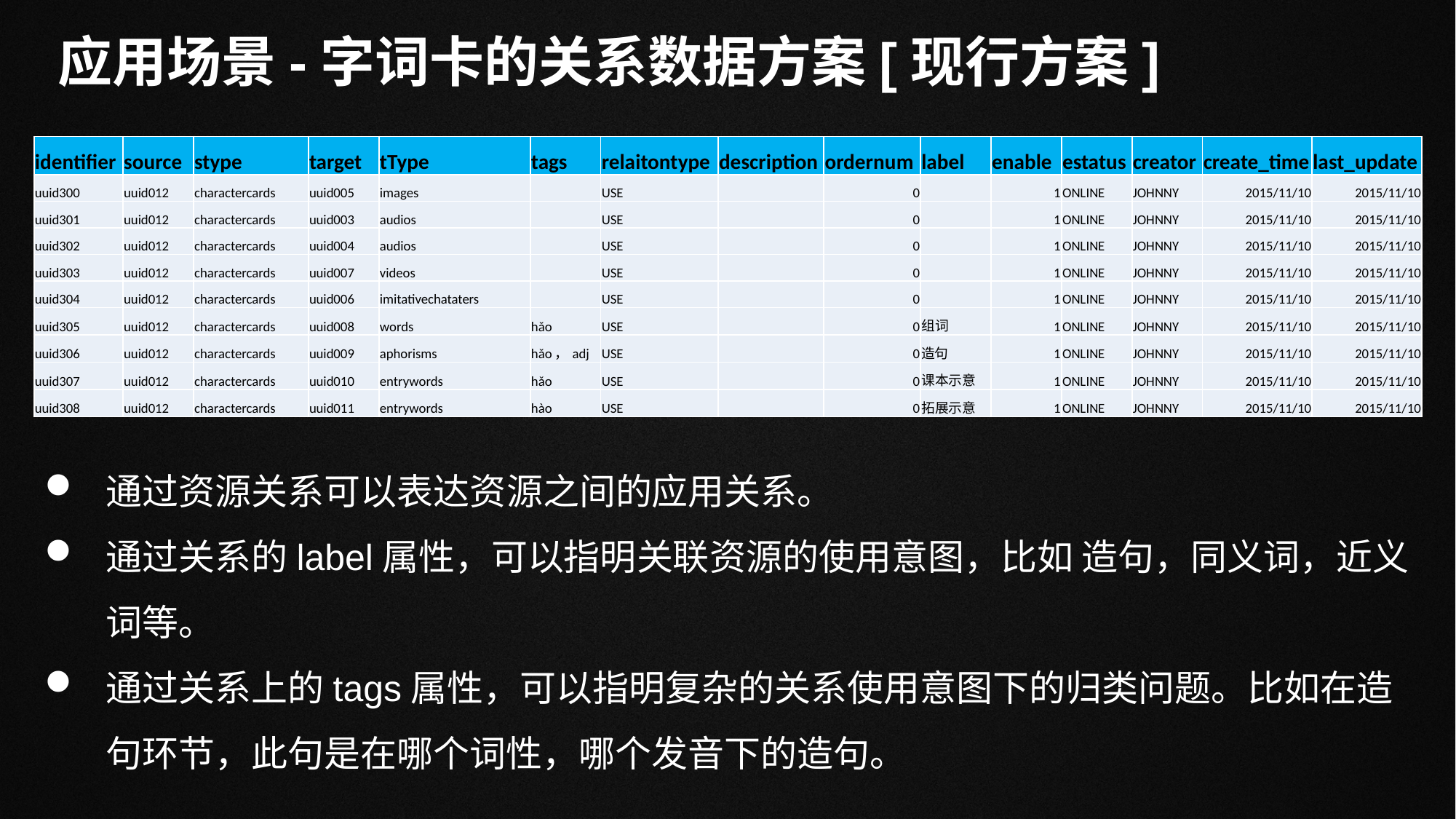

应用场景-字词卡的关系数据方案[现行方案]
| identifier | source | stype | target | tType | tags | relaitontype | description | ordernum | label | enable | estatus | creator | create\_time | last\_update |
| --- | --- | --- | --- | --- | --- | --- | --- | --- | --- | --- | --- | --- | --- | --- |
| uuid300 | uuid012 | charactercards | uuid005 | images |  | USE |  | 0 |  | 1 | ONLINE | JOHNNY | 2015/11/10 | 2015/11/10 |
| uuid301 | uuid012 | charactercards | uuid003 | audios |  | USE |  | 0 |  | 1 | ONLINE | JOHNNY | 2015/11/10 | 2015/11/10 |
| uuid302 | uuid012 | charactercards | uuid004 | audios |  | USE |  | 0 |  | 1 | ONLINE | JOHNNY | 2015/11/10 | 2015/11/10 |
| uuid303 | uuid012 | charactercards | uuid007 | videos |  | USE |  | 0 |  | 1 | ONLINE | JOHNNY | 2015/11/10 | 2015/11/10 |
| uuid304 | uuid012 | charactercards | uuid006 | imitativechataters |  | USE |  | 0 |  | 1 | ONLINE | JOHNNY | 2015/11/10 | 2015/11/10 |
| uuid305 | uuid012 | charactercards | uuid008 | words | hǎo | USE |  | 0 | 组词 | 1 | ONLINE | JOHNNY | 2015/11/10 | 2015/11/10 |
| uuid306 | uuid012 | charactercards | uuid009 | aphorisms | hǎo，adj | USE |  | 0 | 造句 | 1 | ONLINE | JOHNNY | 2015/11/10 | 2015/11/10 |
| uuid307 | uuid012 | charactercards | uuid010 | entrywords | hǎo | USE |  | 0 | 课本示意 | 1 | ONLINE | JOHNNY | 2015/11/10 | 2015/11/10 |
| uuid308 | uuid012 | charactercards | uuid011 | entrywords | hào | USE |  | 0 | 拓展示意 | 1 | ONLINE | JOHNNY | 2015/11/10 | 2015/11/10 |
通过资源关系可以表达资源之间的应用关系。
通过关系的label属性，可以指明关联资源的使用意图，比如 造句，同义词，近义词等。
通过关系上的tags属性，可以指明复杂的关系使用意图下的归类问题。比如在造句环节，此句是在哪个词性，哪个发音下的造句。